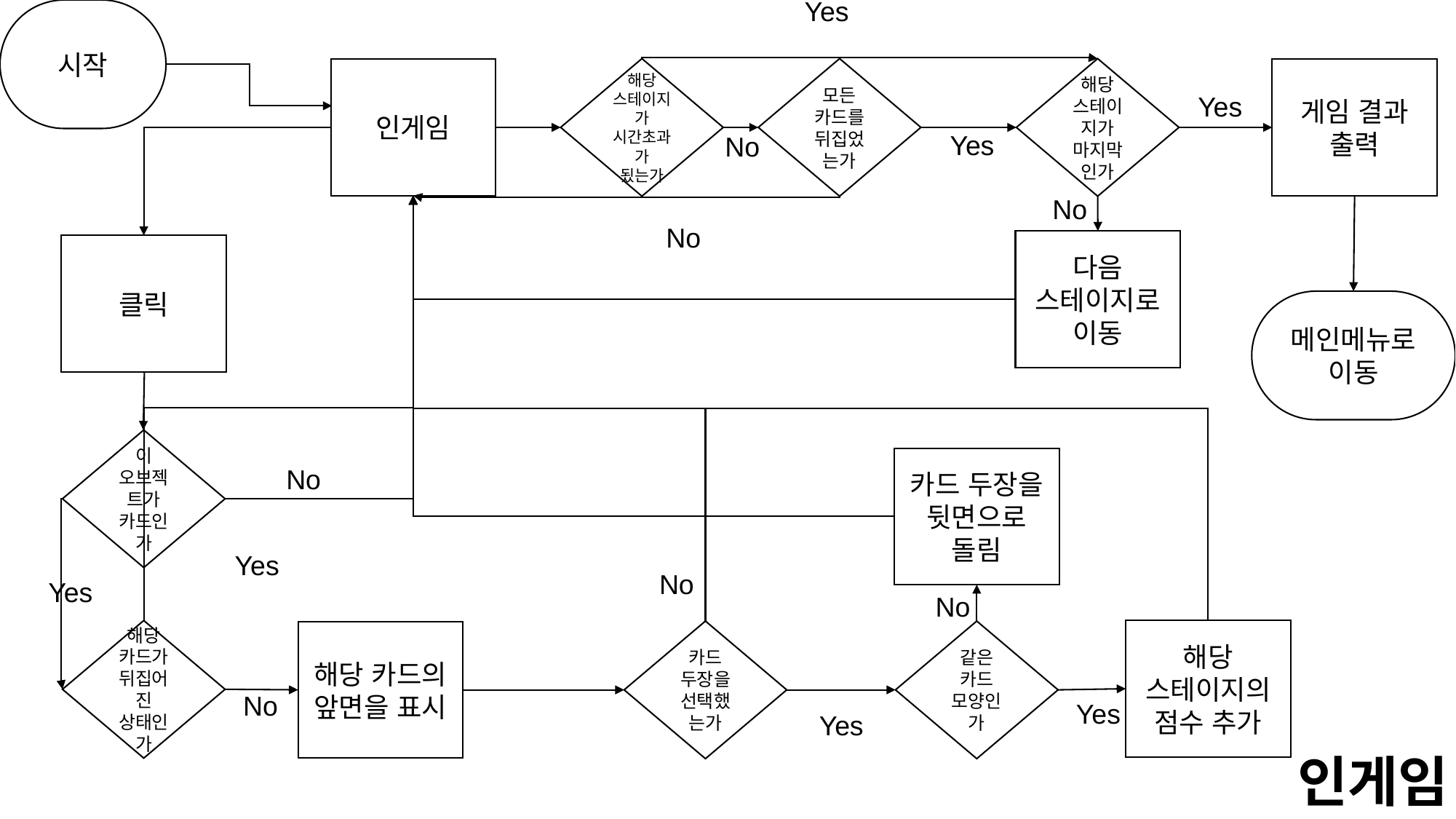

시작
Yes
해당 스테이지가 시간초과가 됬는가
모든 카드를 뒤집었는가
해당 스테이지가 마지막인가
인게임
게임 결과 출력
Yes
Yes
No
No
No
다음 스테이지로 이동
클릭
메인메뉴로 이동
이 오브젝트가 카드인가
카드 두장을 뒷면으로 돌림
No
Yes
No
Yes
No
해당 카드가 뒤집어진 상태인가
해당 스테이지의 점수 추가
카드 두장을 선택했는가
같은 카드 모양인가
해당 카드의 앞면을 표시
No
Yes
Yes
인게임